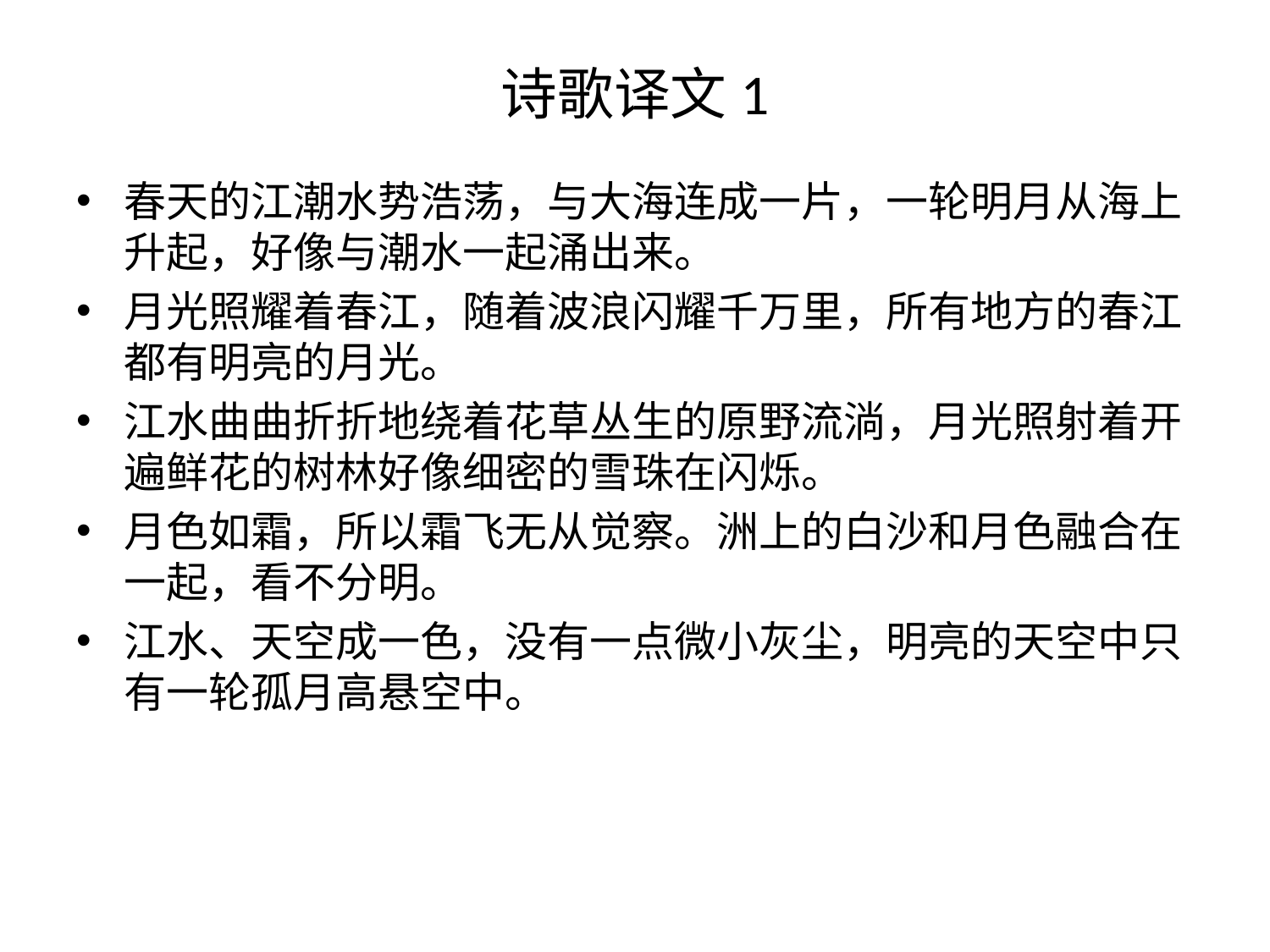

# 诗歌译文1
春天的江潮水势浩荡，与大海连成一片，一轮明月从海上升起，好像与潮水一起涌出来。
月光照耀着春江，随着波浪闪耀千万里，所有地方的春江都有明亮的月光。
江水曲曲折折地绕着花草丛生的原野流淌，月光照射着开遍鲜花的树林好像细密的雪珠在闪烁。
月色如霜，所以霜飞无从觉察。洲上的白沙和月色融合在一起，看不分明。
江水、天空成一色，没有一点微小灰尘，明亮的天空中只有一轮孤月高悬空中。